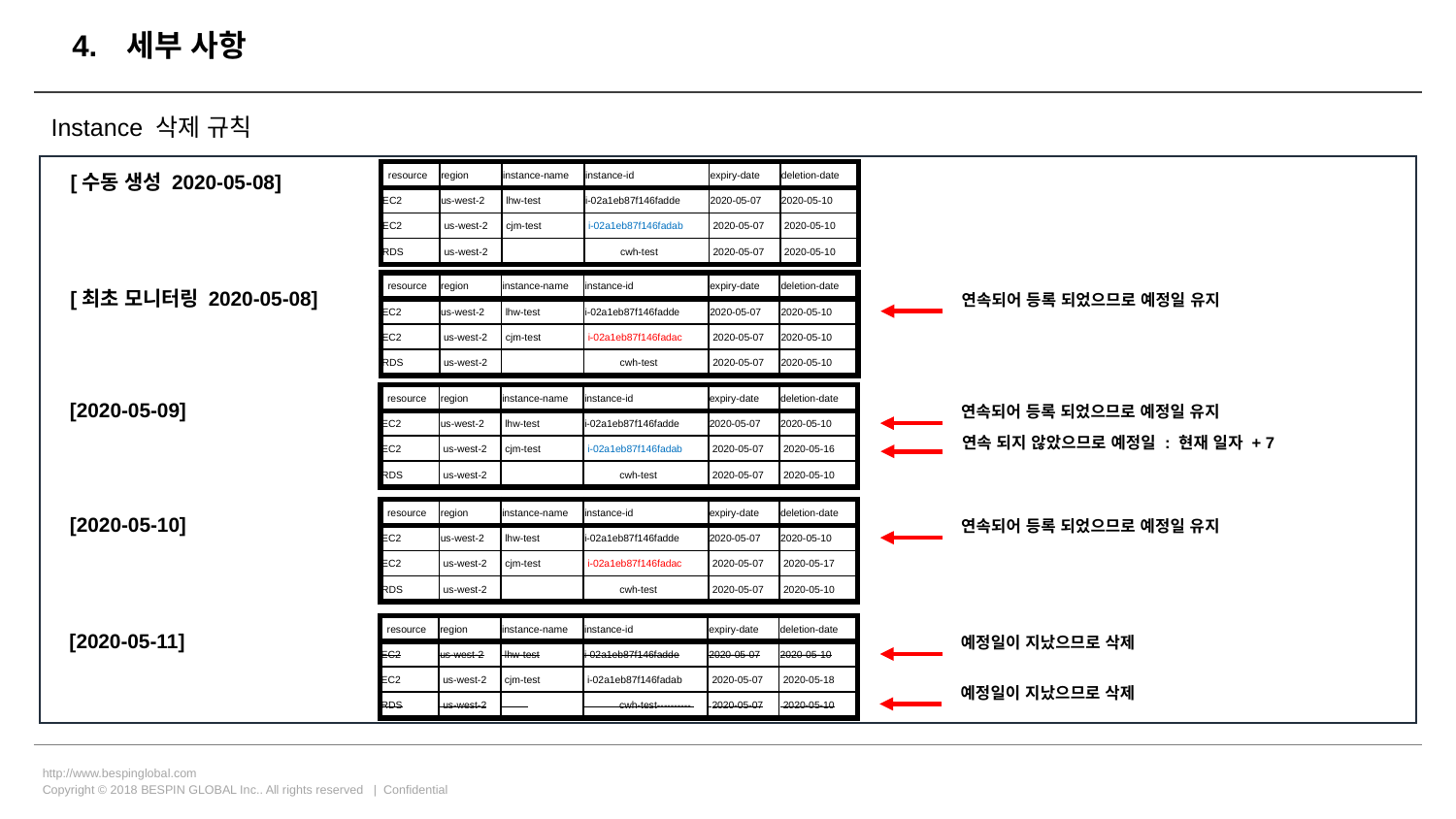

# 세부 사항
Instance 삭제 규칙

[수동 생성 2020-05-08]
| resource | region | instance-name | instance-id | expiry-date | deletion-date |
| --- | --- | --- | --- | --- | --- |
| EC2 | us-west-2 | lhw-test | i-02a1eb87f146fadde | 2020-05-07 | 2020-05-10 |
| EC2 | us-west-2 | cjm-test | i-02a1eb87f146fadab | 2020-05-07 | 2020-05-10 |
| RDS | us-west-2 |  | cwh-test | 2020-05-07 | 2020-05-10 |
| resource | region | instance-name | instance-id | expiry-date | deletion-date |
| --- | --- | --- | --- | --- | --- |
| EC2 | us-west-2 | lhw-test | i-02a1eb87f146fadde | 2020-05-07 | 2020-05-10 |
| EC2 | us-west-2 | cjm-test | i-02a1eb87f146fadac | 2020-05-07 | 2020-05-10 |
| RDS | us-west-2 |  | cwh-test | 2020-05-07 | 2020-05-10 |
[최초 모니터링 2020-05-08]
연속되어 등록 되었으므로 예정일 유지
| resource | region | instance-name | instance-id | expiry-date | deletion-date |
| --- | --- | --- | --- | --- | --- |
| EC2 | us-west-2 | lhw-test | i-02a1eb87f146fadde | 2020-05-07 | 2020-05-10 |
| EC2 | us-west-2 | cjm-test | i-02a1eb87f146fadab | 2020-05-07 | 2020-05-16 |
| RDS | us-west-2 |  | cwh-test | 2020-05-07 | 2020-05-10 |
[2020-05-09]
연속되어 등록 되었으므로 예정일 유지
연속 되지 않았으므로 예정일 : 현재 일자 + 7
| resource | region | instance-name | instance-id | expiry-date | deletion-date |
| --- | --- | --- | --- | --- | --- |
| EC2 | us-west-2 | lhw-test | i-02a1eb87f146fadde | 2020-05-07 | 2020-05-10 |
| EC2 | us-west-2 | cjm-test | i-02a1eb87f146fadac | 2020-05-07 | 2020-05-17 |
| RDS | us-west-2 |  | cwh-test | 2020-05-07 | 2020-05-10 |
[2020-05-10]
연속되어 등록 되었으므로 예정일 유지
| resource | region | instance-name | instance-id | expiry-date | deletion-date |
| --- | --- | --- | --- | --- | --- |
| EC2 | us-west-2 | lhw-test | i-02a1eb87f146fadde | 2020-05-07 | 2020-05-10 |
| EC2 | us-west-2 | cjm-test | i-02a1eb87f146fadab | 2020-05-07 | 2020-05-18 |
| RDS | us-west-2 |  | cwh-test---------- | 2020-05-07 | 2020-05-10 |
[2020-05-11]
예정일이 지났으므로 삭제
예정일이 지났으므로 삭제